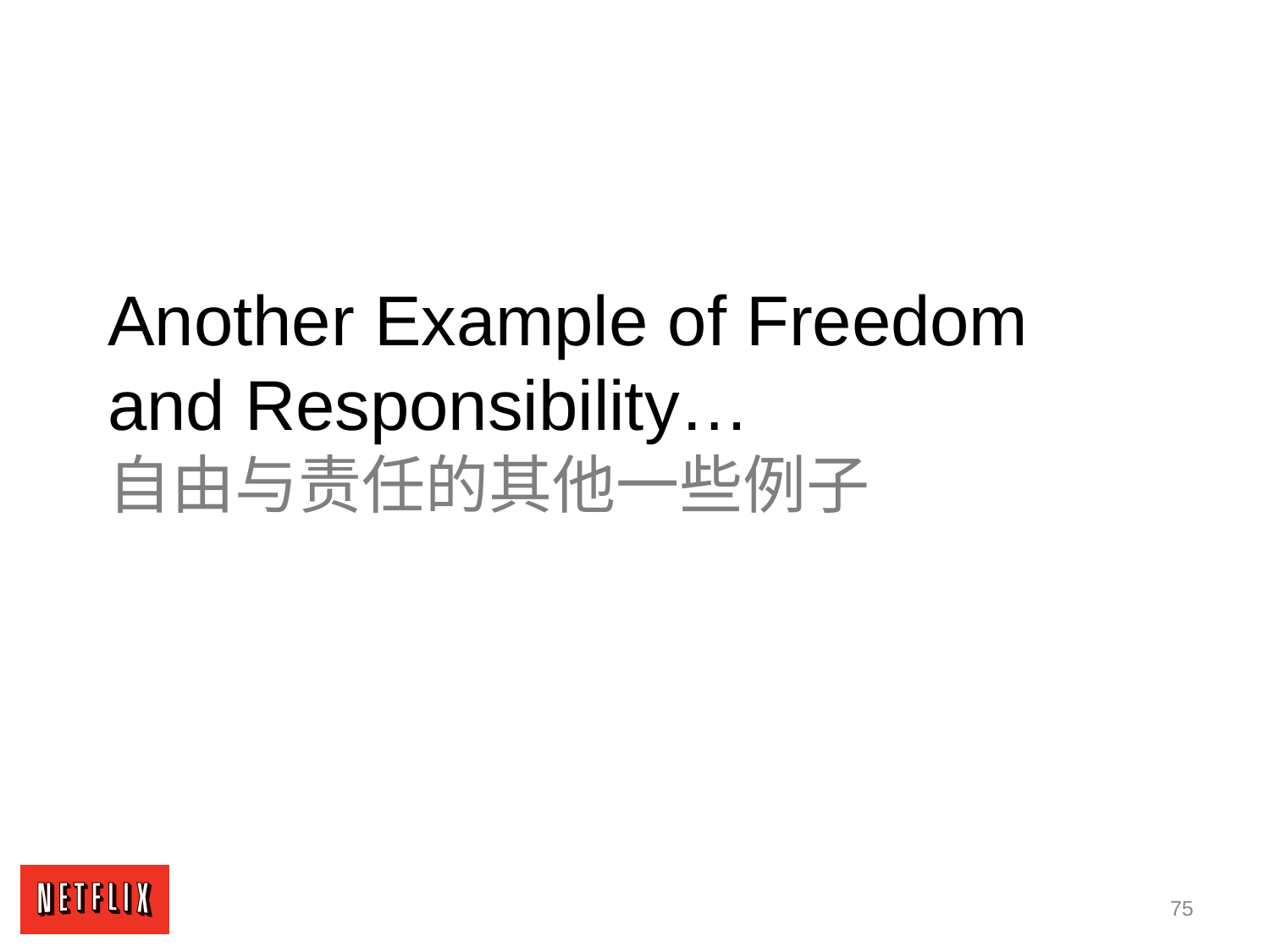

Another Example of Freedom and Responsibility…
自由与责任的其他一些例子
75